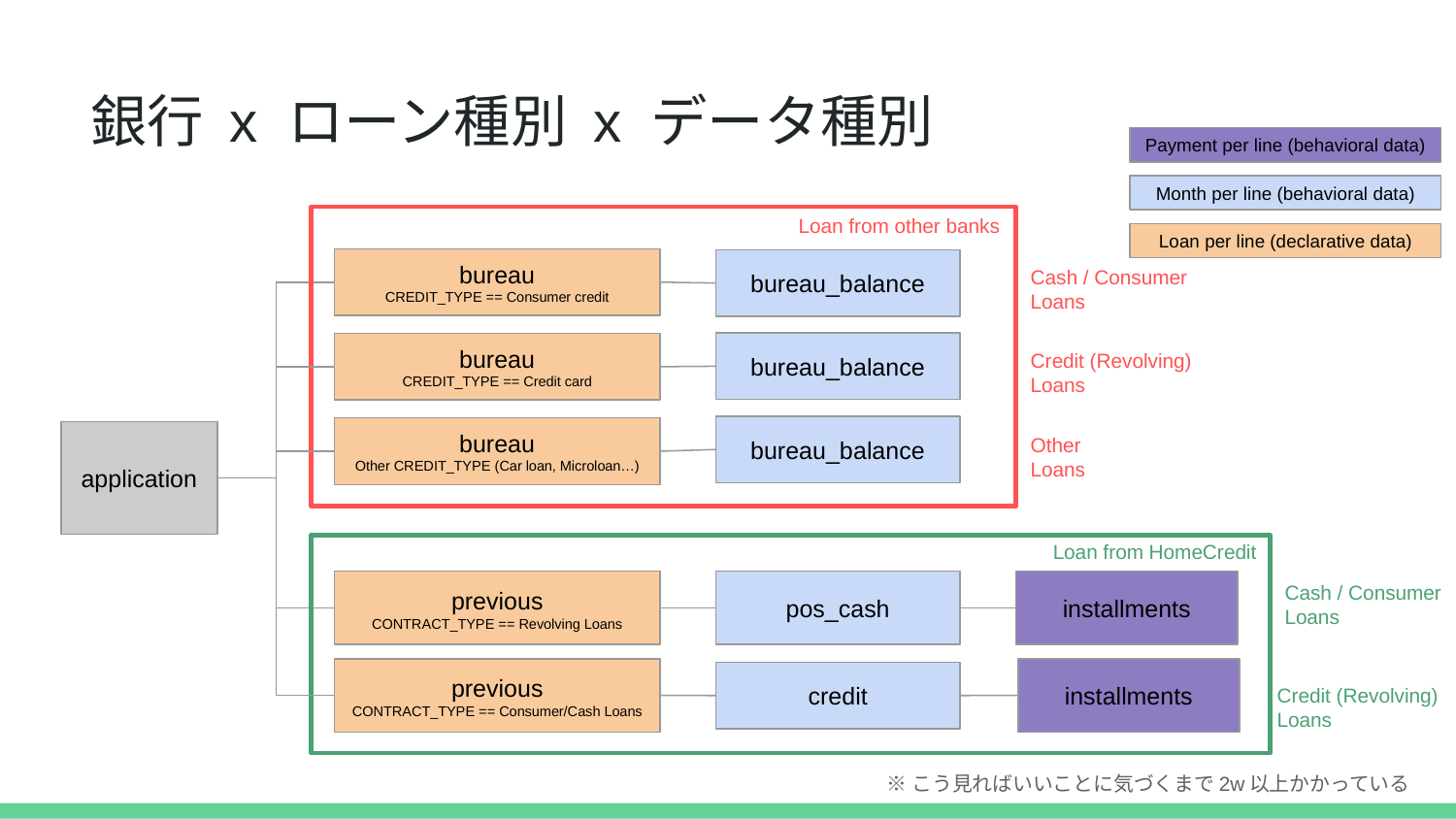

# 銀行 x ローン種別 x データ種別
Payment per line (behavioral data)
Month per line (behavioral data)
Loan from other banks

Loan per line (declarative data)
bureau
CREDIT_TYPE == Consumer credit
bureau_balance
Cash / Consumer
Loans
bureau_balance
Credit (Revolving)
Loans
bureau
CREDIT_TYPE == Credit card
bureau_balance
bureau
Other CREDIT_TYPE (Car loan, Microloan…)
Other
Loans
application
Loan from HomeCredit

Cash / Consumer
Loans
pos_cash
installments
previous
CONTRACT_TYPE == Revolving Loans
previous
CONTRACT_TYPE == Consumer/Cash Loans
installments
credit
Credit (Revolving)
Loans
※こう見ればいいことに気づくまで2w以上かかっている